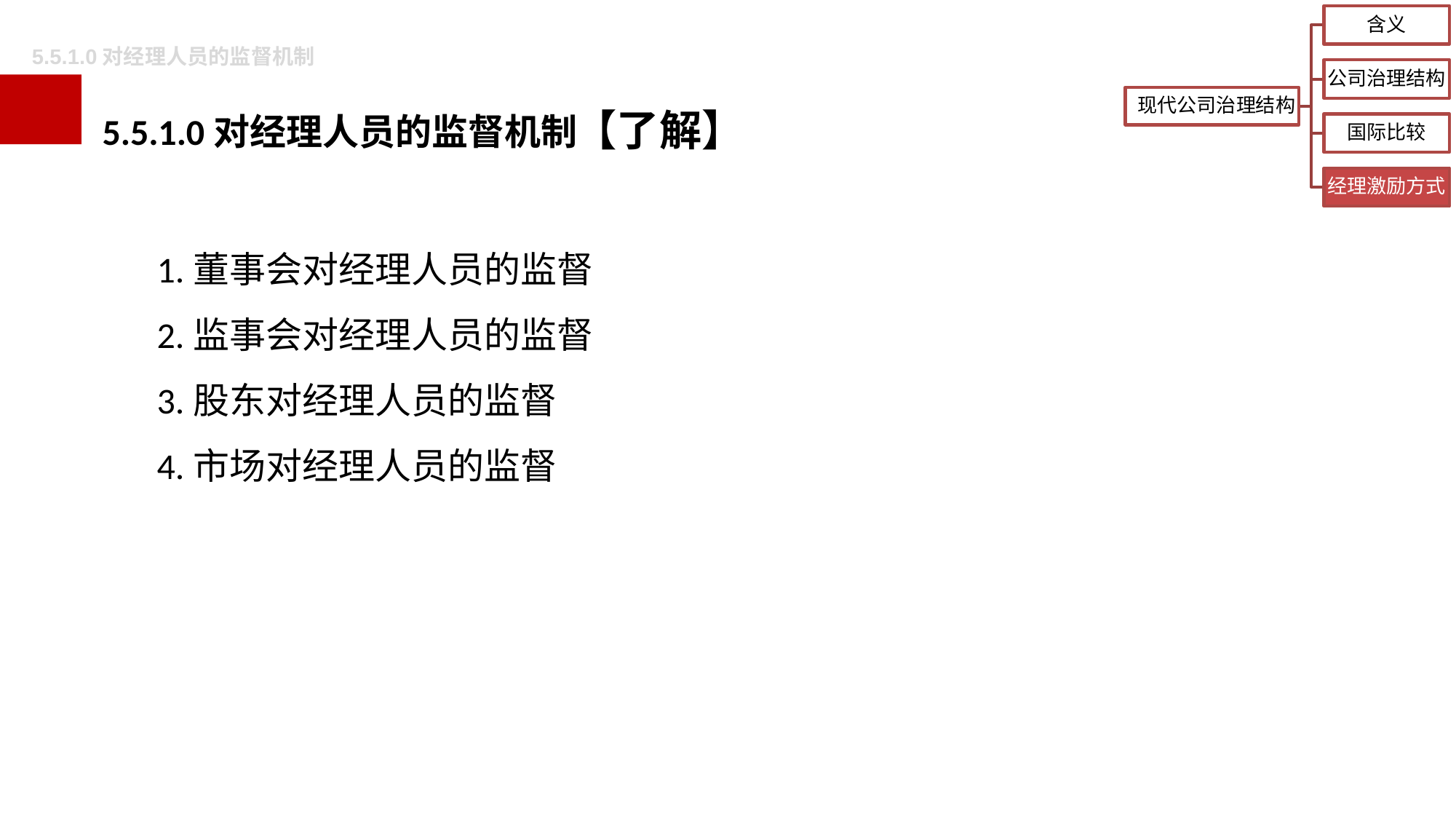

现代公司治理结构
含义
公司治理结构
国际比较
经理激励方式
5.5.1.0对经理人员的监督机制
5.5.1.0对经理人员的监督机制

【了解】
1.董事会对经理人员的监督
2.监事会对经理人员的监督
3.股东对经理人员的监督
4.市场对经理人员的监督